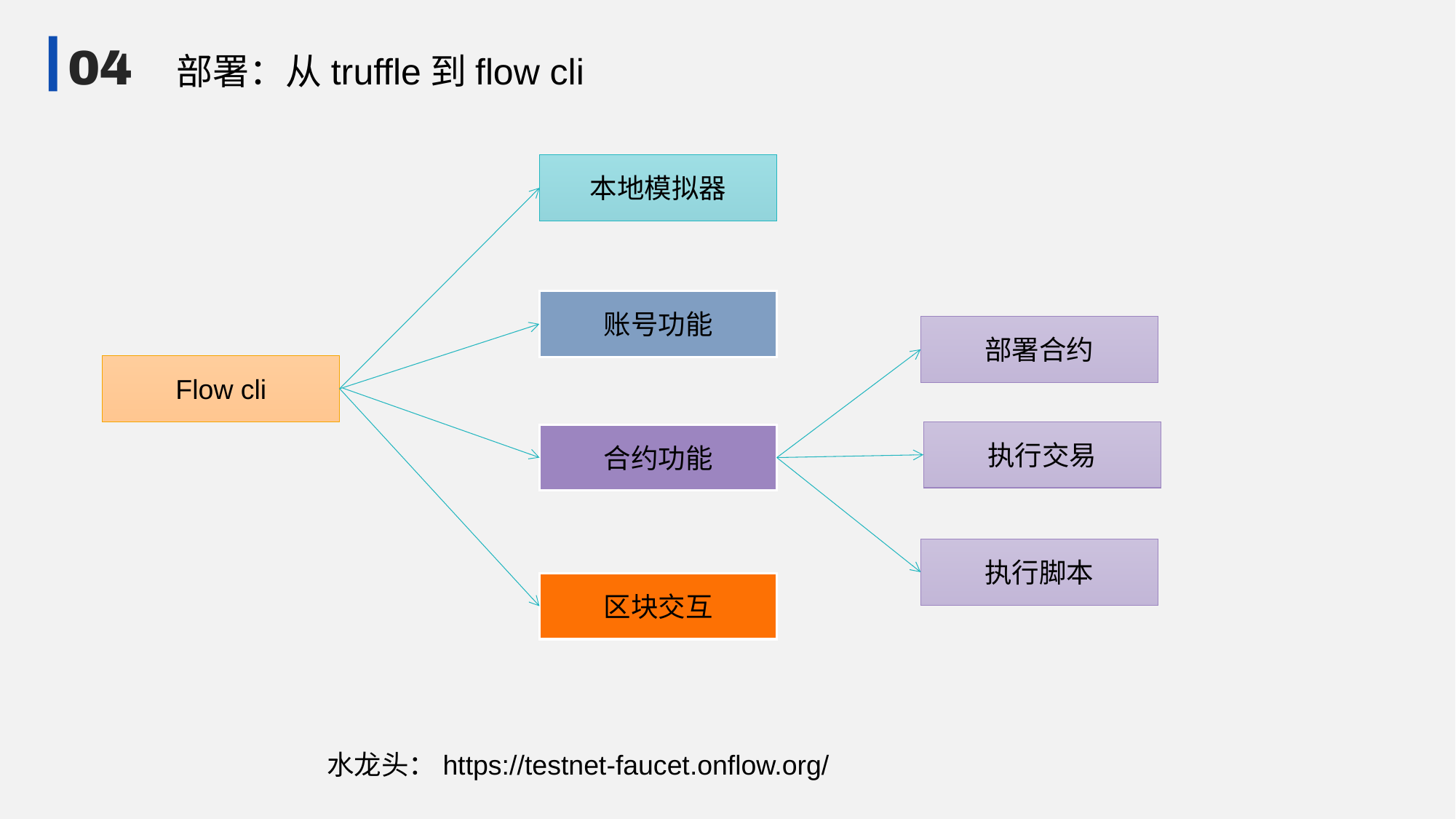

04  部署：从truffle到flow cli

本地模拟器
账号功能
部署合约
Flow cli
执行交易
合约功能
执行脚本
区块交互
水龙头：https://testnet-faucet.onflow.org/